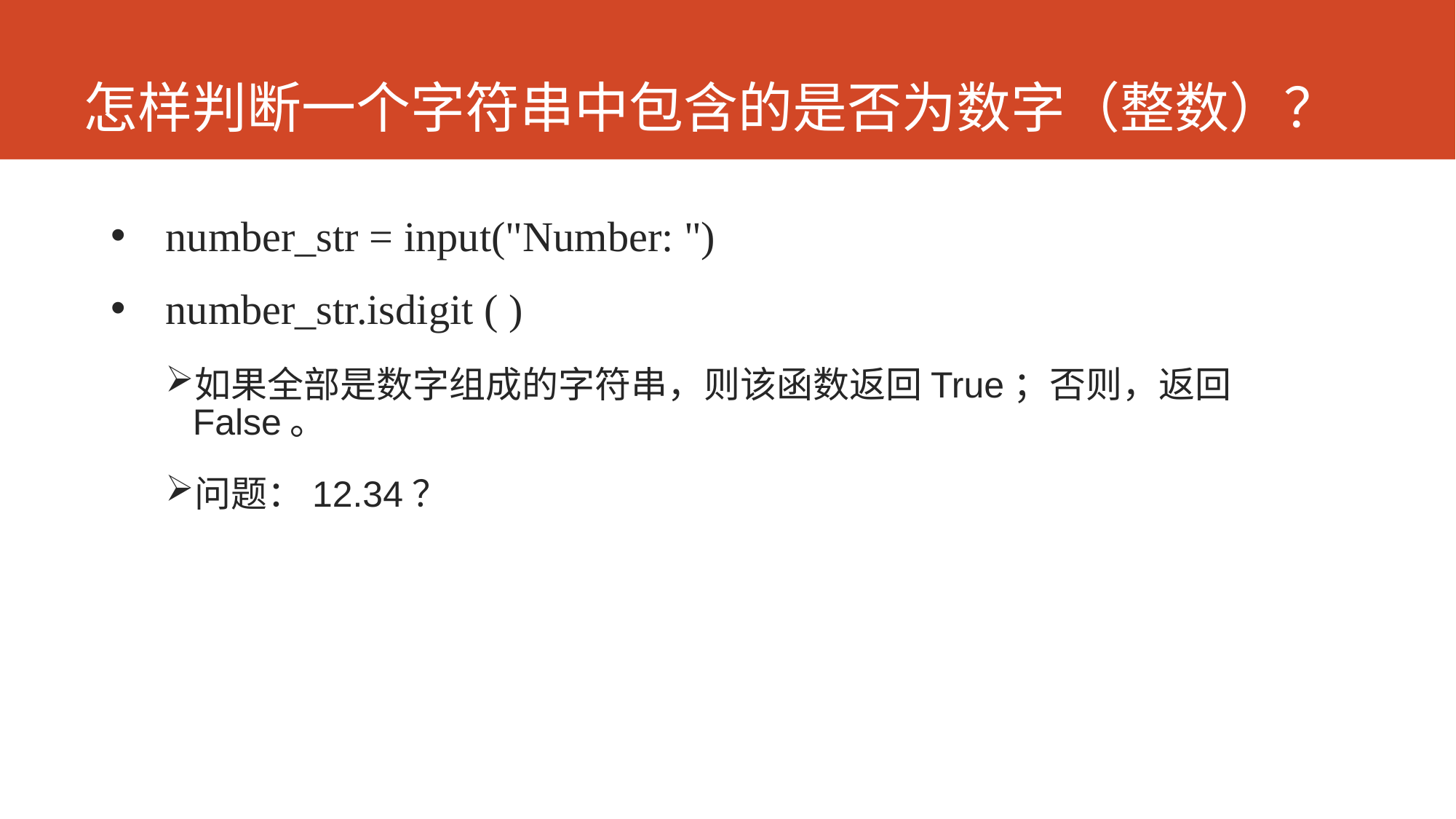

# 怎样判断一个字符串中包含的是否为数字（整数）？
number_str = input("Number: ")
number_str.isdigit ( )
如果全部是数字组成的字符串，则该函数返回True；否则，返回False。
问题：12.34？